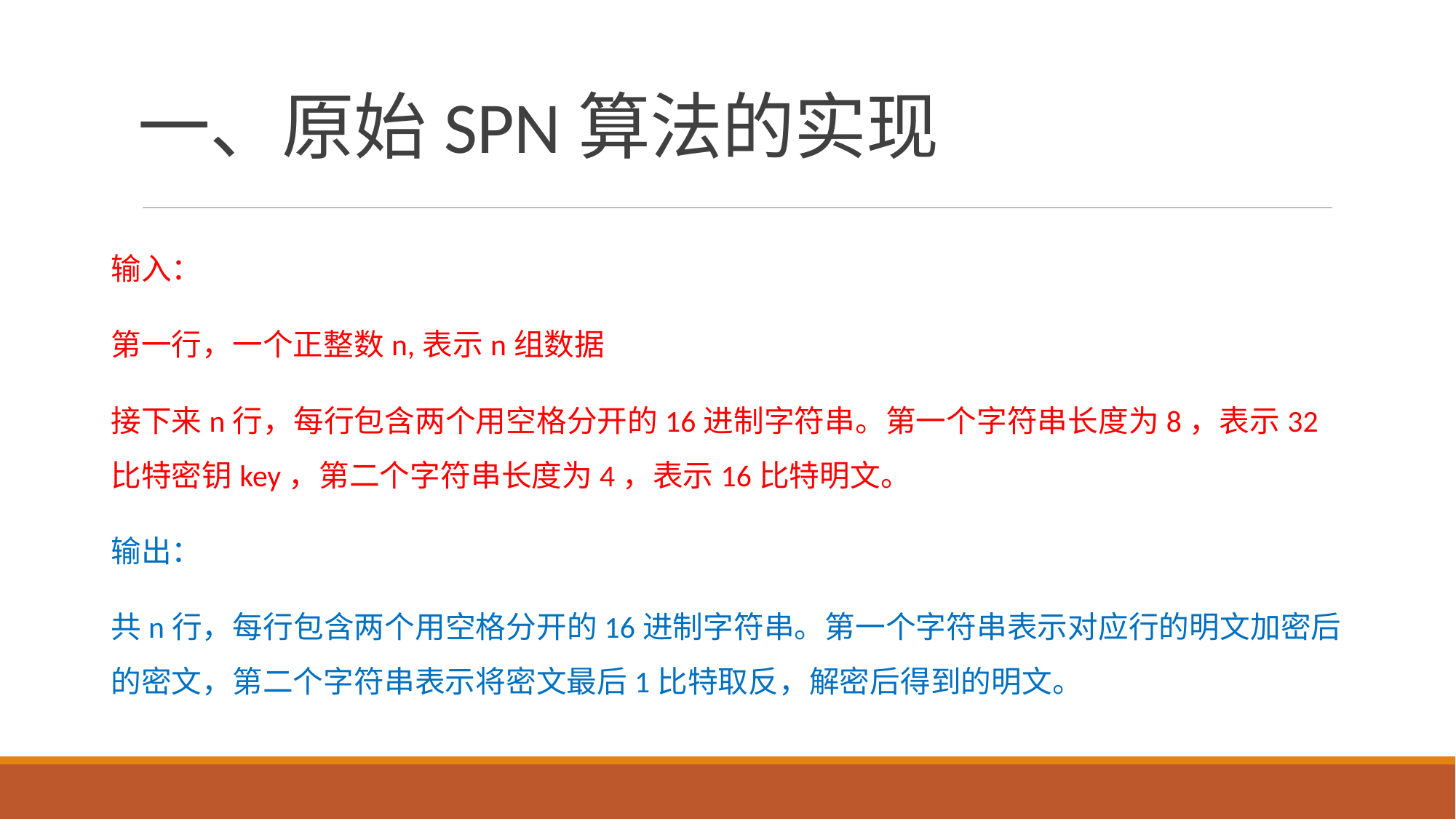

# 一、原始SPN算法的实现
输入：
第一行，一个正整数n,表示n组数据
接下来n行，每行包含两个用空格分开的16进制字符串。第一个字符串长度为8，表示32比特密钥key，第二个字符串长度为4，表示16比特明文。
输出：
共n行，每行包含两个用空格分开的16进制字符串。第一个字符串表示对应行的明文加密后的密文，第二个字符串表示将密文最后1比特取反，解密后得到的明文。